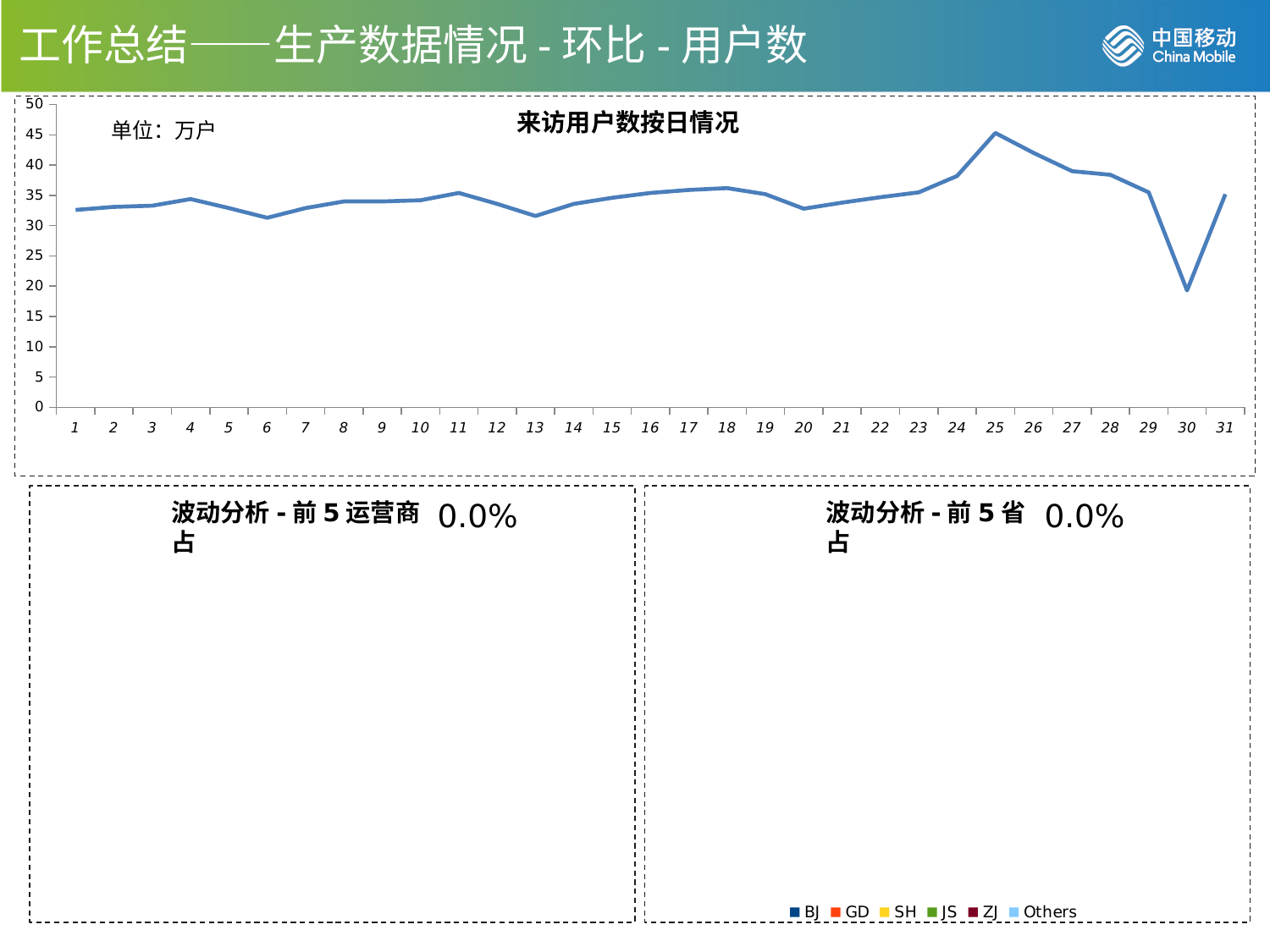

工作总结——生产数据情况-环比-用户数

### Chart

| Category |  |
|---|---|
| 1 | 32.6 |
| 2 | 33.1 |
| 3 | 33.3 |
| 4 | 34.4 |
| 5 | 32.9 |
| 6 | 31.3 |
| 7 | 32.9 |
| 8 | 34.0 |
| 9 | 34.0 |
| 10 | 34.2 |
| 11 | 35.4 |
| 12 | 33.6 |
| 13 | 31.6 |
| 14 | 33.6 |
| 15 | 34.6 |
| 16 | 35.4 |
| 17 | 35.9 |
| 18 | 36.2 |
| 19 | 35.2 |
| 20 | 32.8 |
| 21 | 33.8 |
| 22 | 34.7 |
| 23 | 35.5 |
| 24 | 38.2 |
| 25 | 45.3 |
| 26 | 42.0 |
| 27 | 39.0 |
| 28 | 38.4 |
| 29 | 35.5 |
| 30 | 19.3 |
| 31 | 35.2 |
来访用户数按日情况
单位：万户

### Chart

| Category |  |
|---|---|

[unsupported chart]

0.0%
0.0%